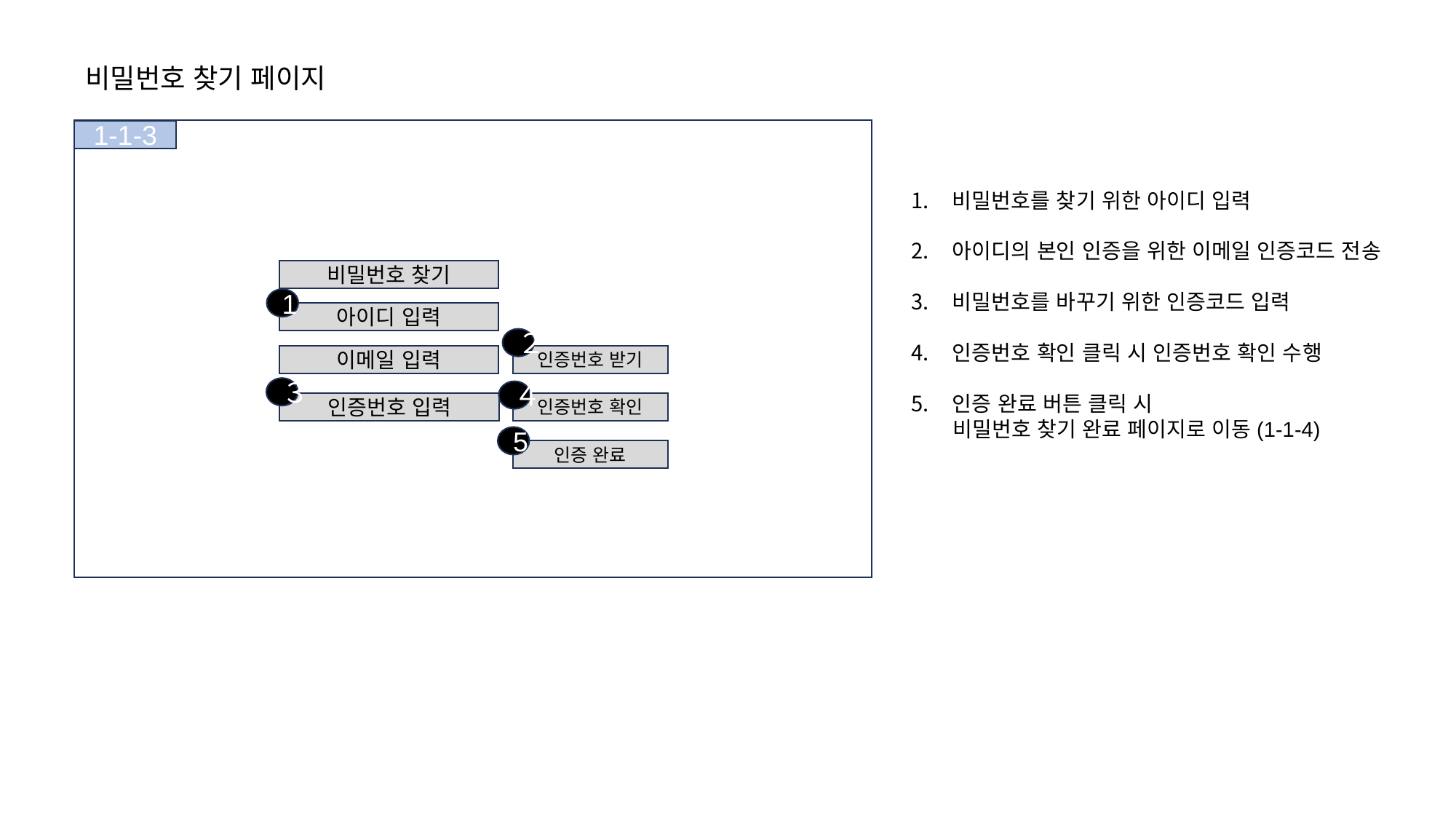

비밀번호 찾기 페이지

1-1-3
비밀번호를 찾기 위한 아이디 입력

아이디의 본인 인증을 위한 이메일 인증코드 전송

비밀번호를 바꾸기 위한 인증코드 입력

인증번호 확인 클릭 시 인증번호 확인 수행

인증 완료 버튼 클릭 시
      비밀번호 찾기 완료 페이지로 이동(1-1-4)
비밀번호 찾기
1
아이디 입력
２
이메일 입력
인증번호 받기
３
４
인증번호 입력
인증번호 확인
5
인증 완료